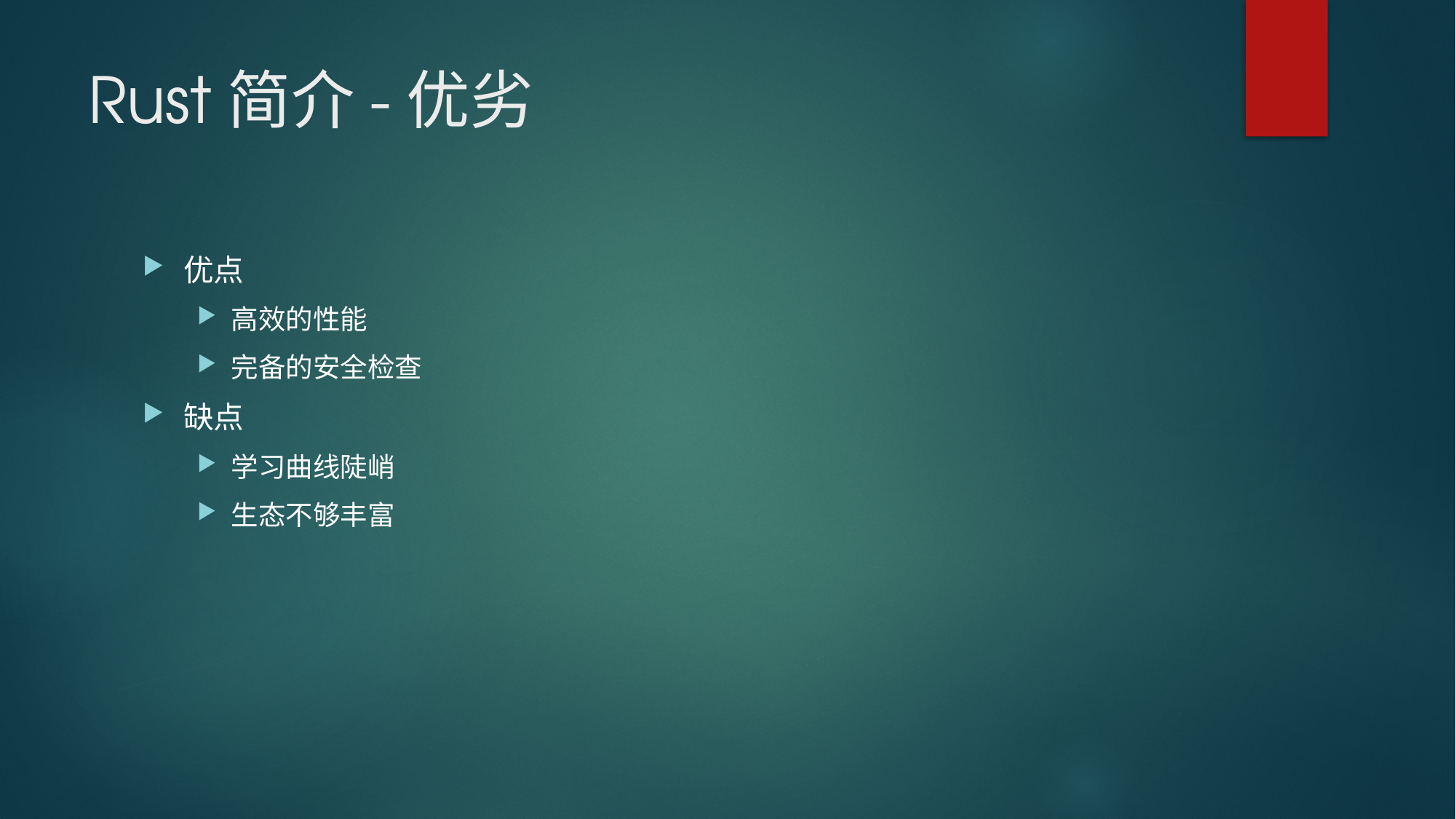

# Rust简介-优劣
优点
高效的性能
完备的安全检查
缺点
学习曲线陡峭
生态不够丰富